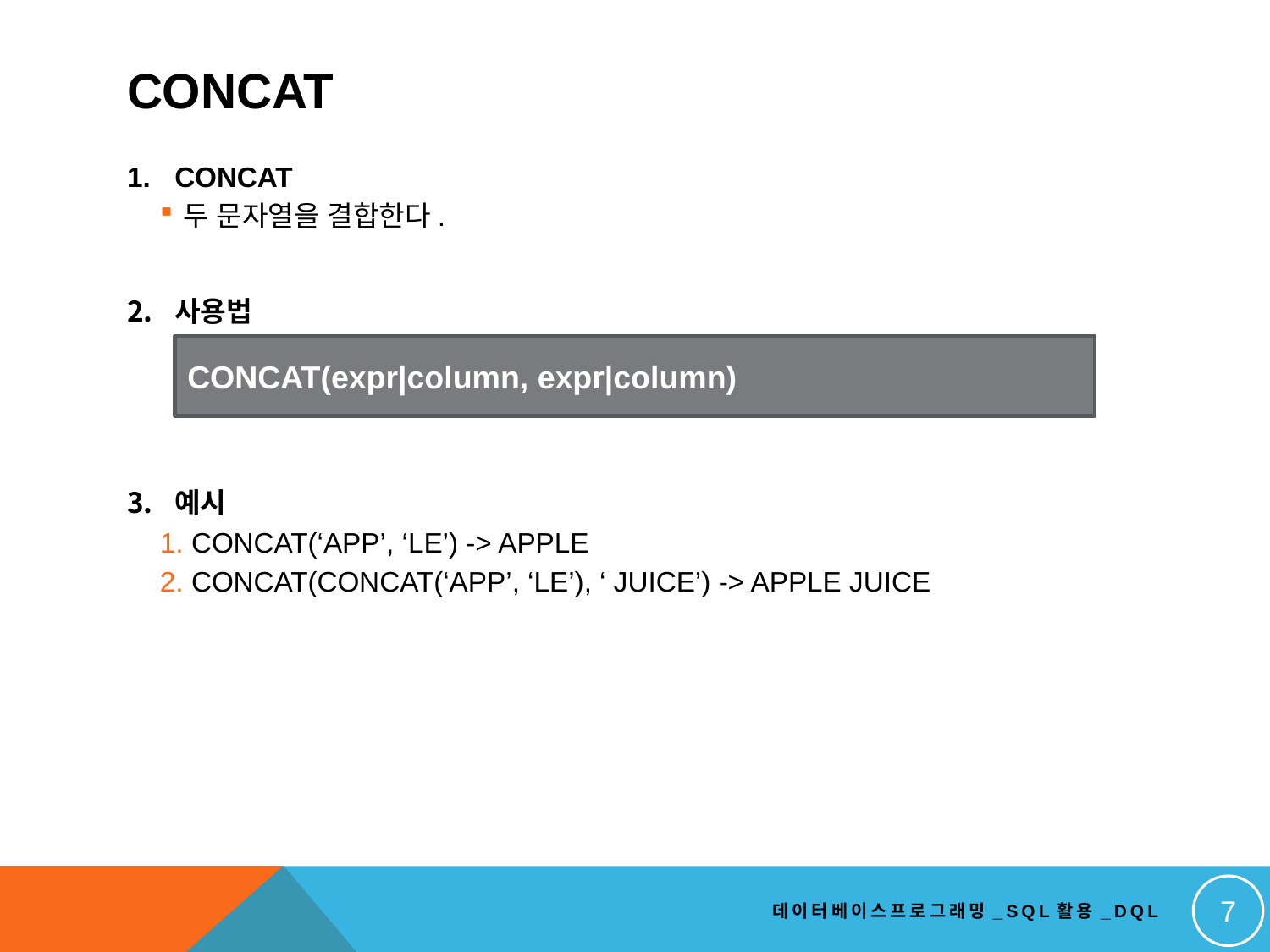

# CONCAT
CONCAT
두 문자열을 결합한다.

사용법

예시
 CONCAT(‘APP’, ‘LE’) -> APPLE
 CONCAT(CONCAT(‘APP’, ‘LE’), ‘ JUICE’) -> APPLE JUICE
CONCAT(expr|column, expr|column)
7
데이터베이스프로그래밍_SQL활용_DQL